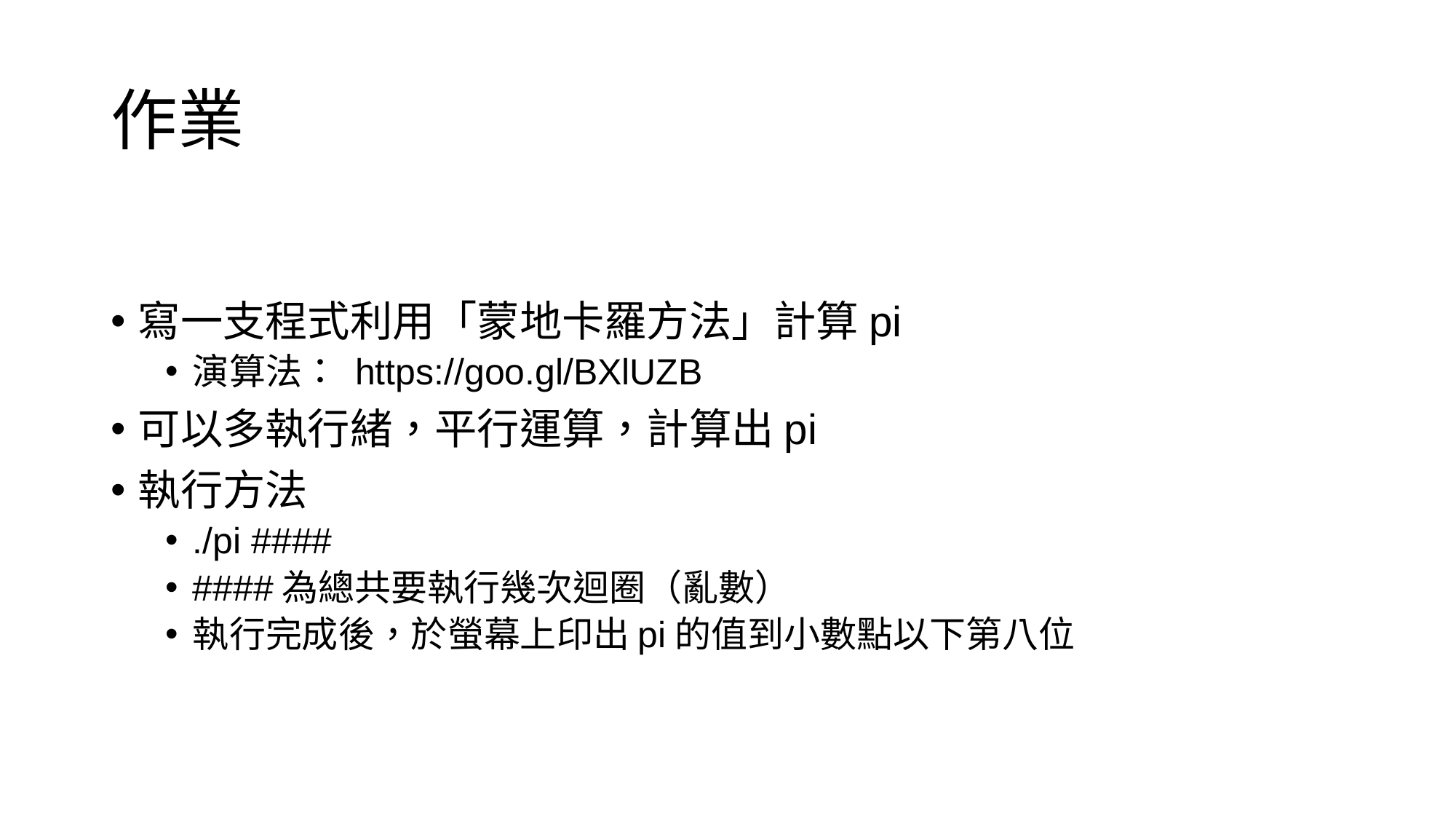

# 作業
寫一支程式利用「蒙地卡羅方法」計算pi
演算法： https://goo.gl/BXlUZB
可以多執行緒，平行運算，計算出pi
執行方法
./pi ####
####為總共要執行幾次迴圈（亂數）
執行完成後，於螢幕上印出pi的值到小數點以下第八位